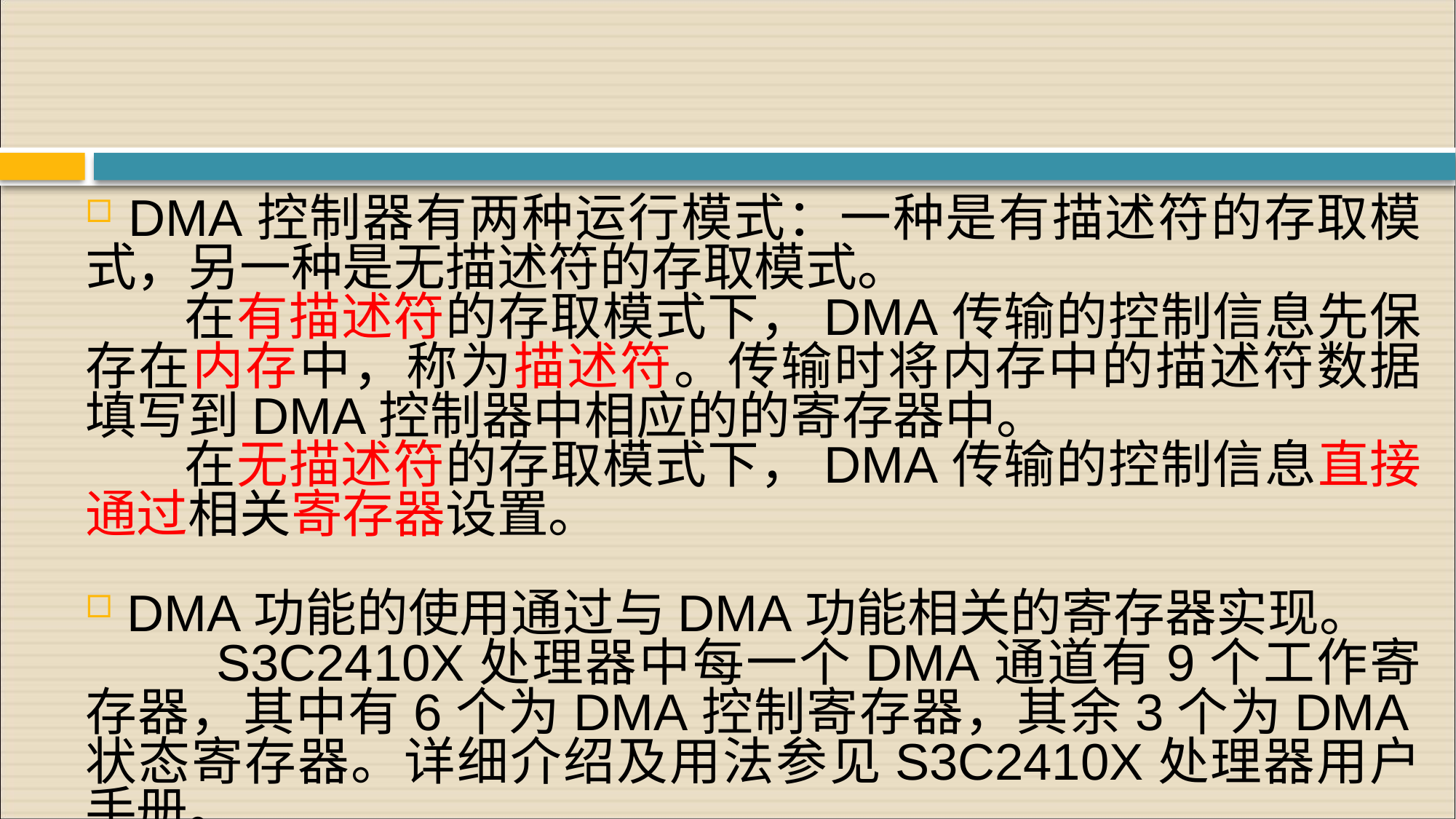

DMA控制器有两种运行模式：一种是有描述符的存取模式，另一种是无描述符的存取模式。
       在有描述符的存取模式下，DMA传输的控制信息先保存在内存中，称为描述符。传输时将内存中的描述符数据填写到DMA控制器中相应的的寄存器中。
       在无描述符的存取模式下，DMA传输的控制信息直接通过相关寄存器设置。

 DMA功能的使用通过与DMA功能相关的寄存器实现。
        S3C2410X处理器中每一个DMA通道有9个工作寄存器，其中有6个为DMA控制寄存器，其余3个为DMA状态寄存器。详细介绍及用法参见S3C2410X处理器用户手册。